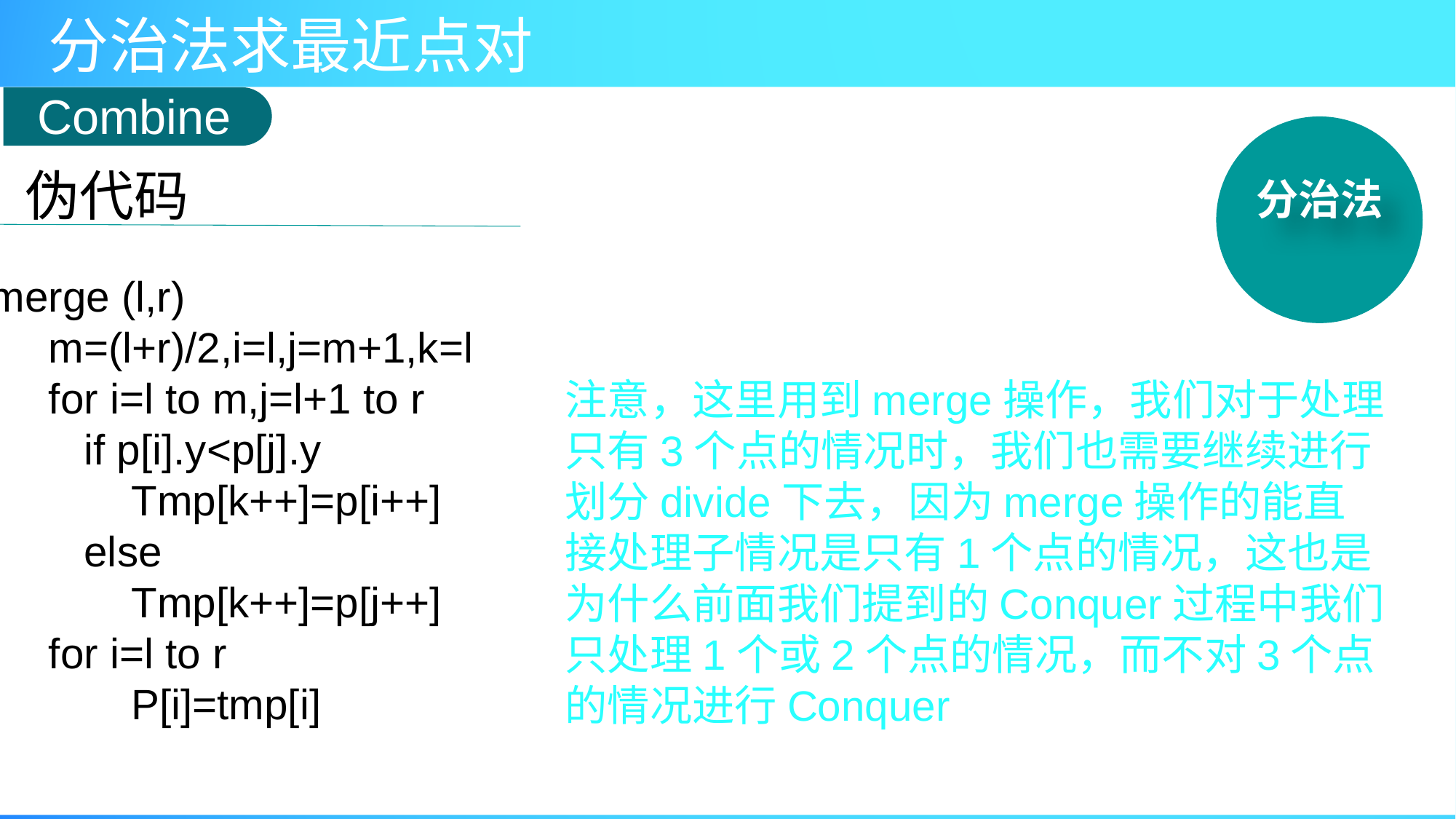

Combine

分治法
伪代码
merge (l,r)
     m=(l+r)/2,i=l,j=m+1,k=l
     for i=l to m,j=l+1 to r
        if p[i].y<p[j].y
            Tmp[k++]=p[i++]
        else
            Tmp[k++]=p[j++]
     for i=l to r
            P[i]=tmp[i]
注意，这里用到merge操作，我们对于处理只有3个点的情况时，我们也需要继续进行划分divide下去，因为merge操作的能直接处理子情况是只有1个点的情况，这也是为什么前面我们提到的Conquer过程中我们只处理1个或2个点的情况，而不对3个点的情况进行Conquer